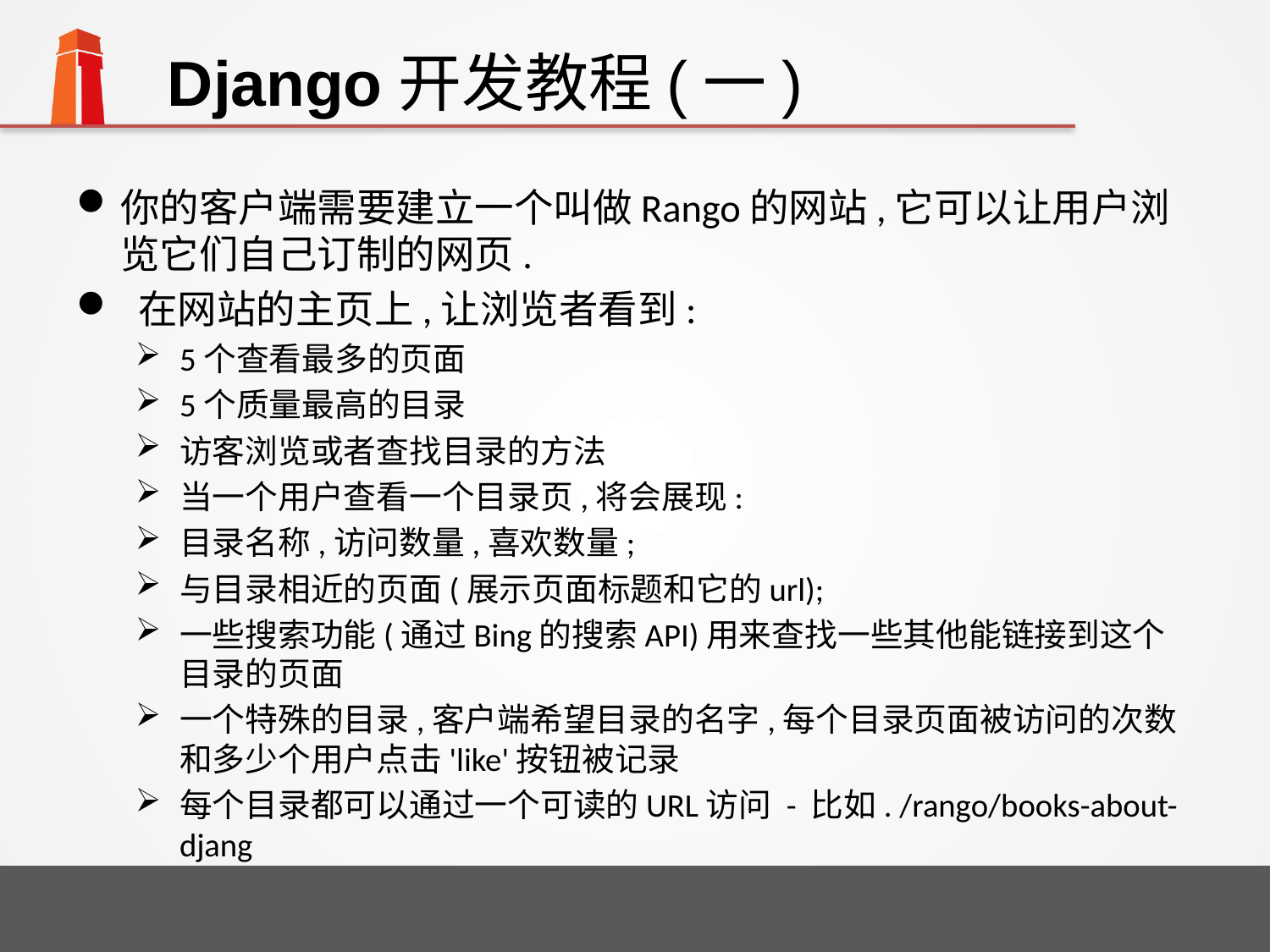

# Django开发教程(一)
你的客户端需要建立一个叫做Rango的网站,它可以让用户浏览它们自己订制的网页.
 在网站的主页上,让浏览者看到:
5个查看最多的页面
5个质量最高的目录
访客浏览或者查找目录的方法
当一个用户查看一个目录页,将会展现:
目录名称,访问数量,喜欢数量;
与目录相近的页面(展示页面标题和它的url);
一些搜索功能(通过Bing的搜索API)用来查找一些其他能链接到这个目录的页面
一个特殊的目录,客户端希望目录的名字,每个目录页面被访问的次数和多少个用户点击'like'按钮被记录
每个目录都可以通过一个可读的URL访问 - 比如. /rango/books-about-djang